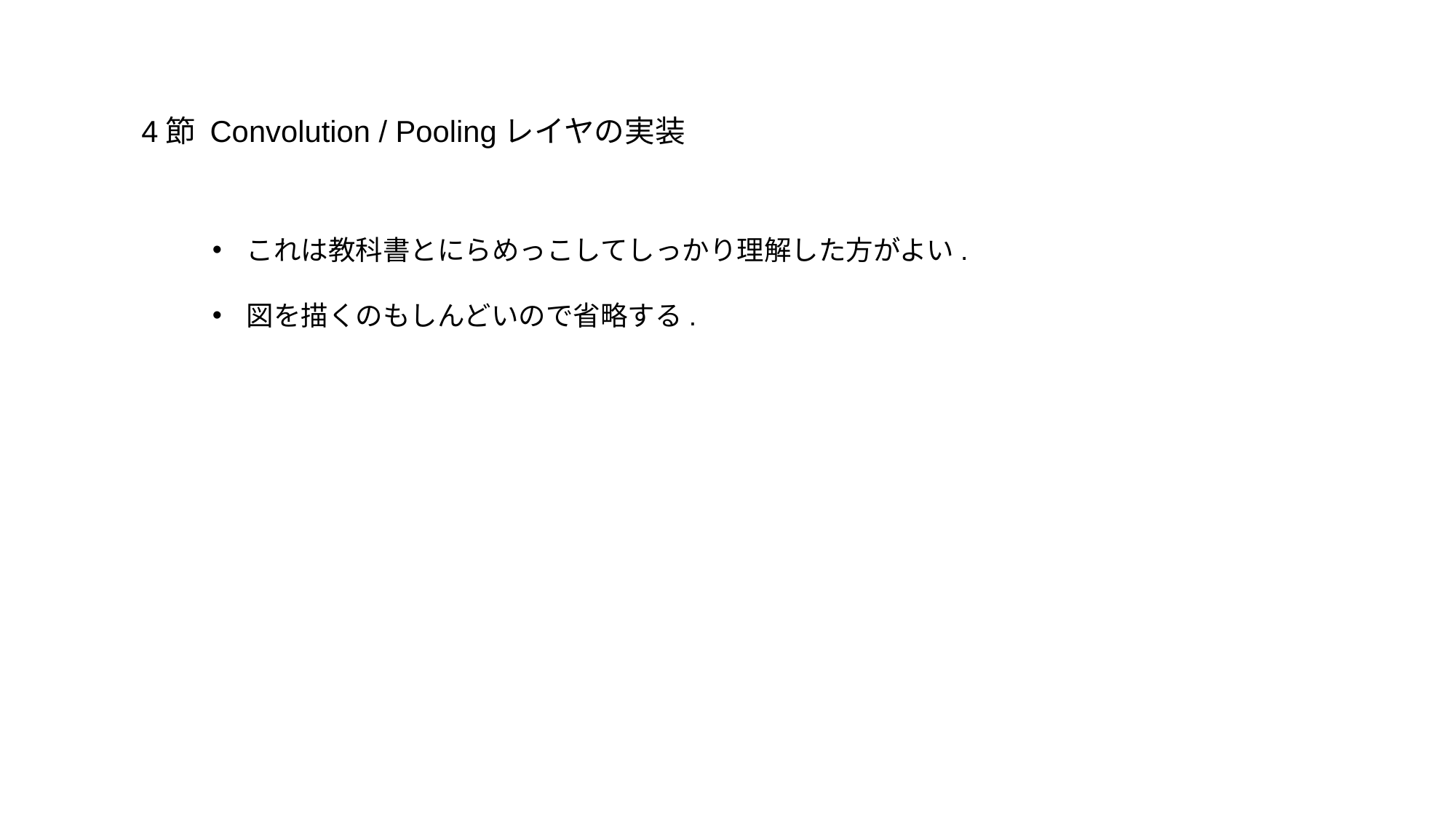

4節 Convolution / Poolingレイヤの実装
これは教科書とにらめっこしてしっかり理解した方がよい.

図を描くのもしんどいので省略する.